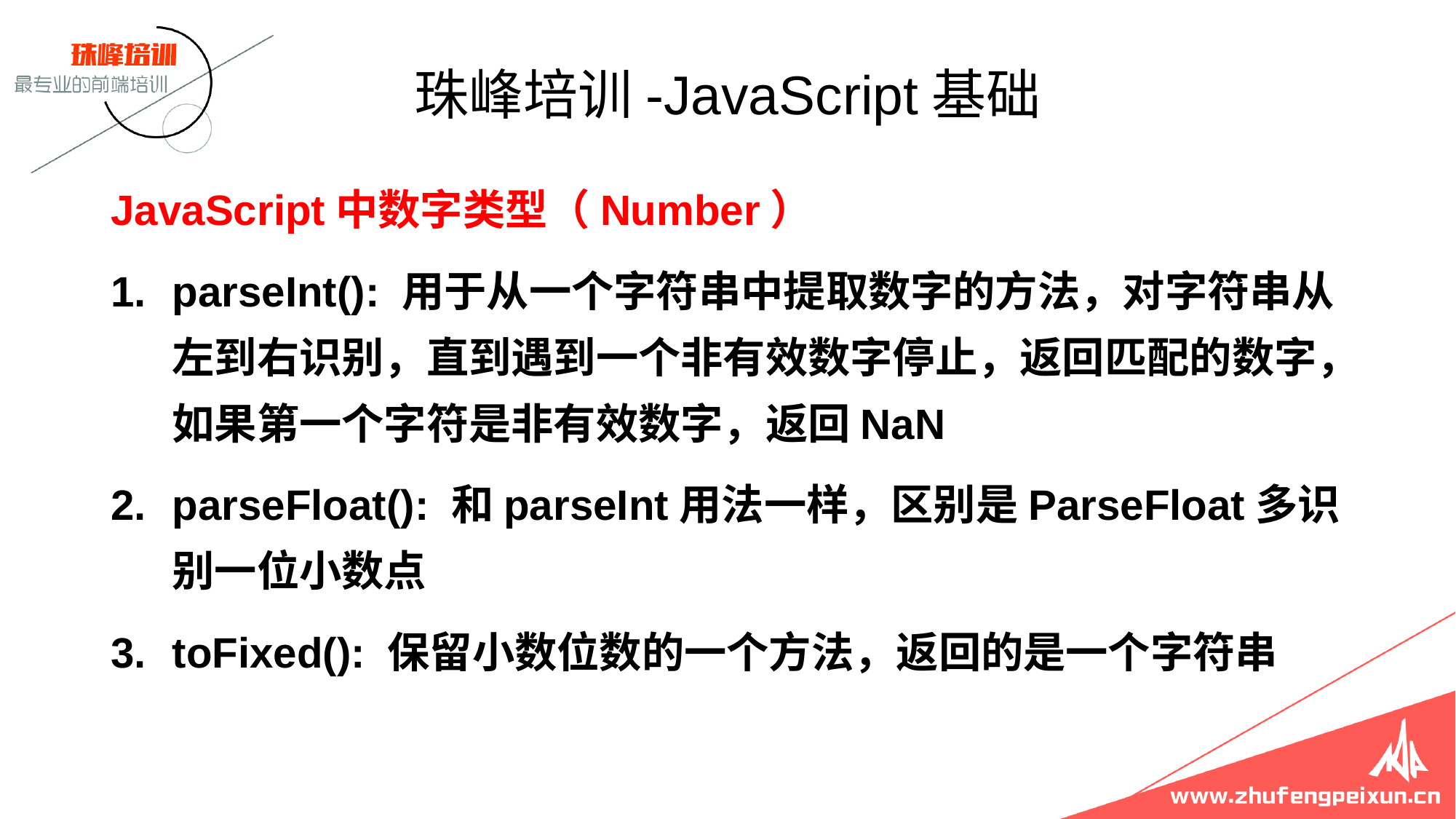

# 珠峰培训-JavaScript基础
JavaScript中数字类型（Number）
parseInt(): 用于从一个字符串中提取数字的方法，对字符串从左到右识别，直到遇到一个非有效数字停止，返回匹配的数字，如果第一个字符是非有效数字，返回NaN
parseFloat(): 和parseInt用法一样，区别是ParseFloat多识别一位小数点
toFixed(): 保留小数位数的一个方法，返回的是一个字符串